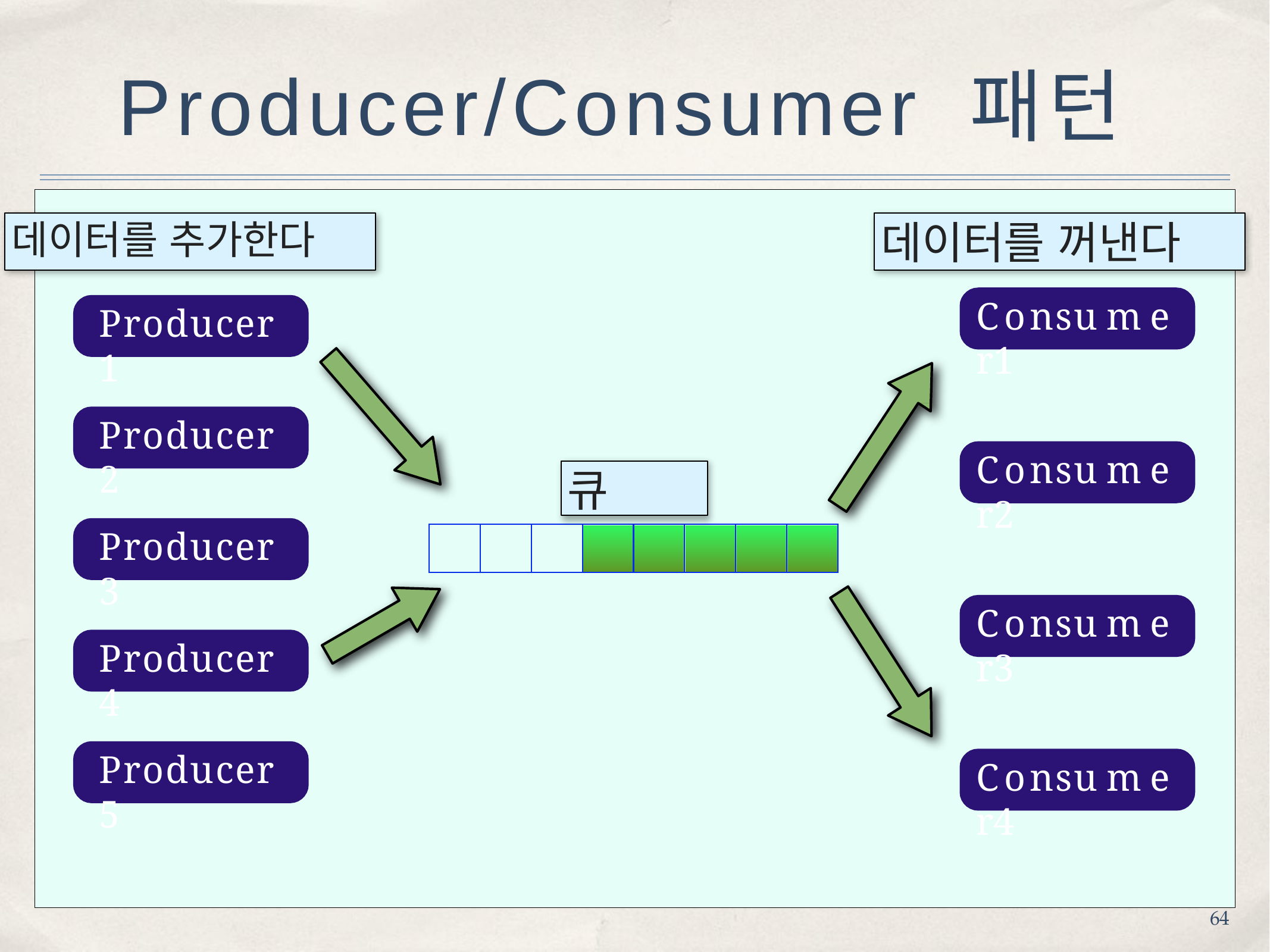

# Producer/Consumer 패턴

데이터를 추가한다
데이터를 꺼낸다

Consumer1

Producer1

Producer2

Consumer2
큐

Producer3

Consumer3

Producer4

Producer5

Consumer4
64